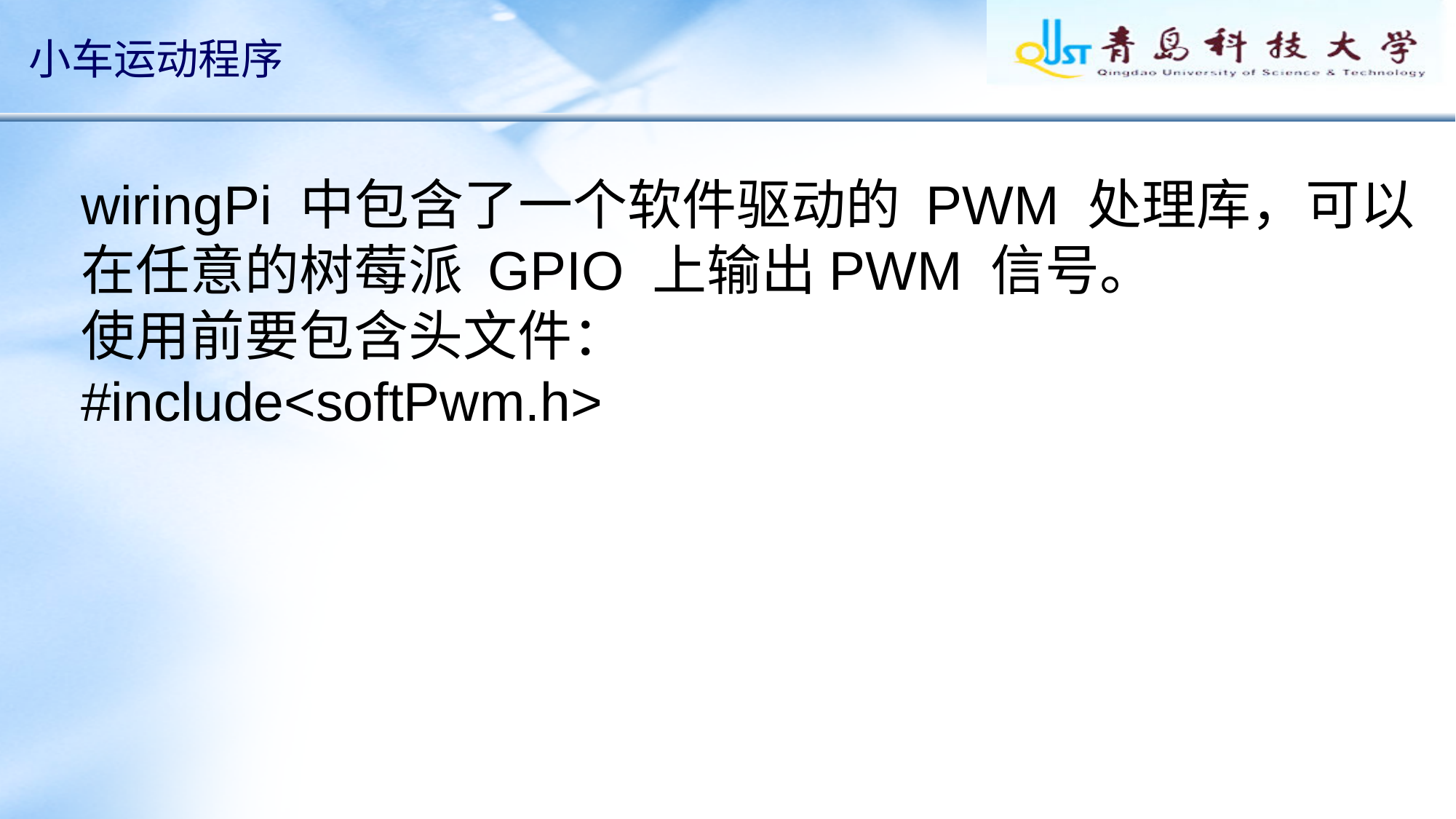

# 小车运动程序
wiringPi 中包含了一个软件驱动的 PWM 处理库，可以在任意的树莓派 GPIO 上输出PWM 信号。
使用前要包含头文件：
#include<softPwm.h>